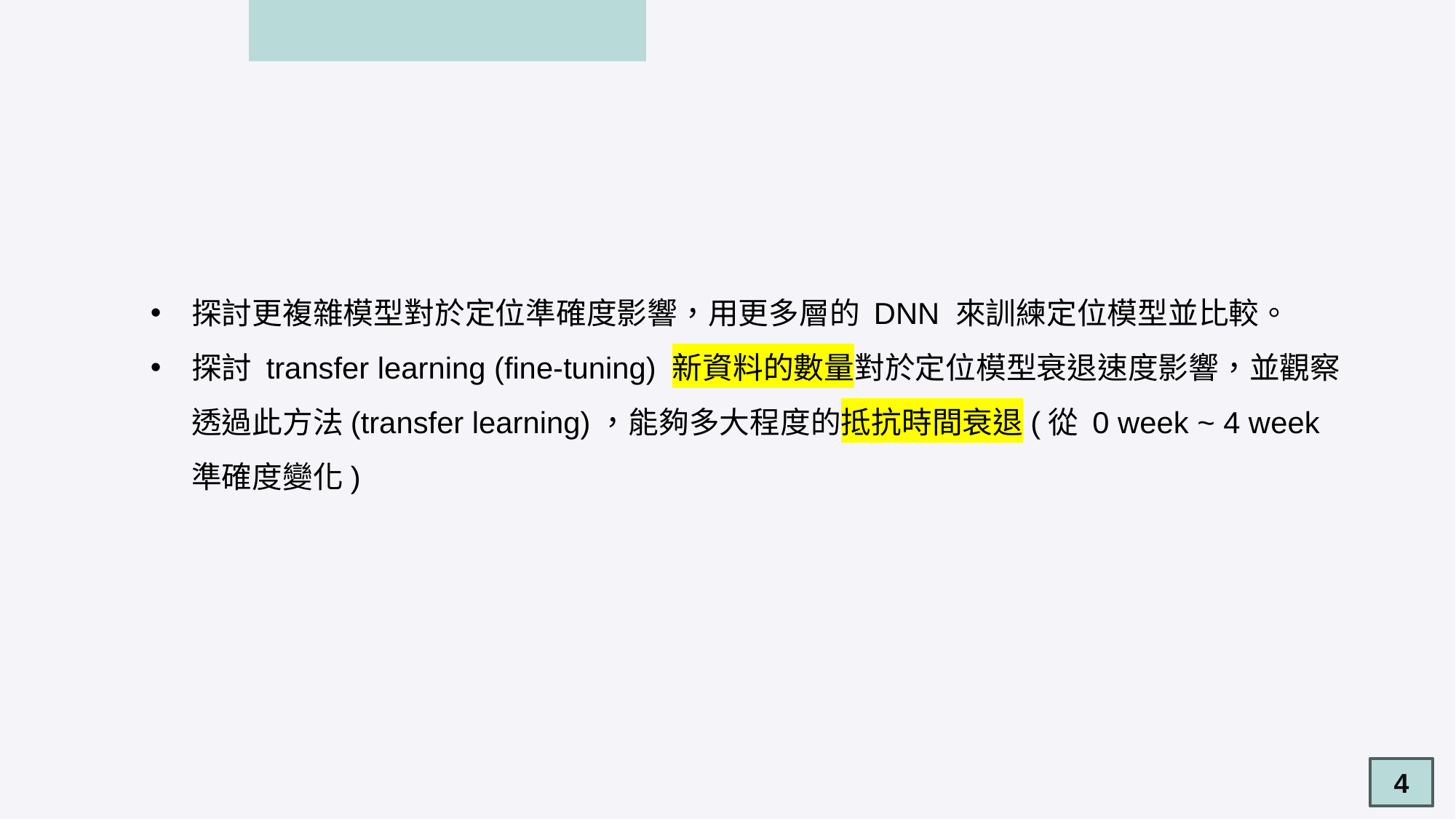

探討更複雜模型對於定位準確度影響，用更多層的 DNN 來訓練定位模型並比較。
探討 transfer learning (fine-tuning) 新資料的數量對於定位模型衰退速度影響，並觀察透過此方法(transfer learning)，能夠多大程度的抵抗時間衰退(從 0 week ~ 4 week 準確度變化)
4